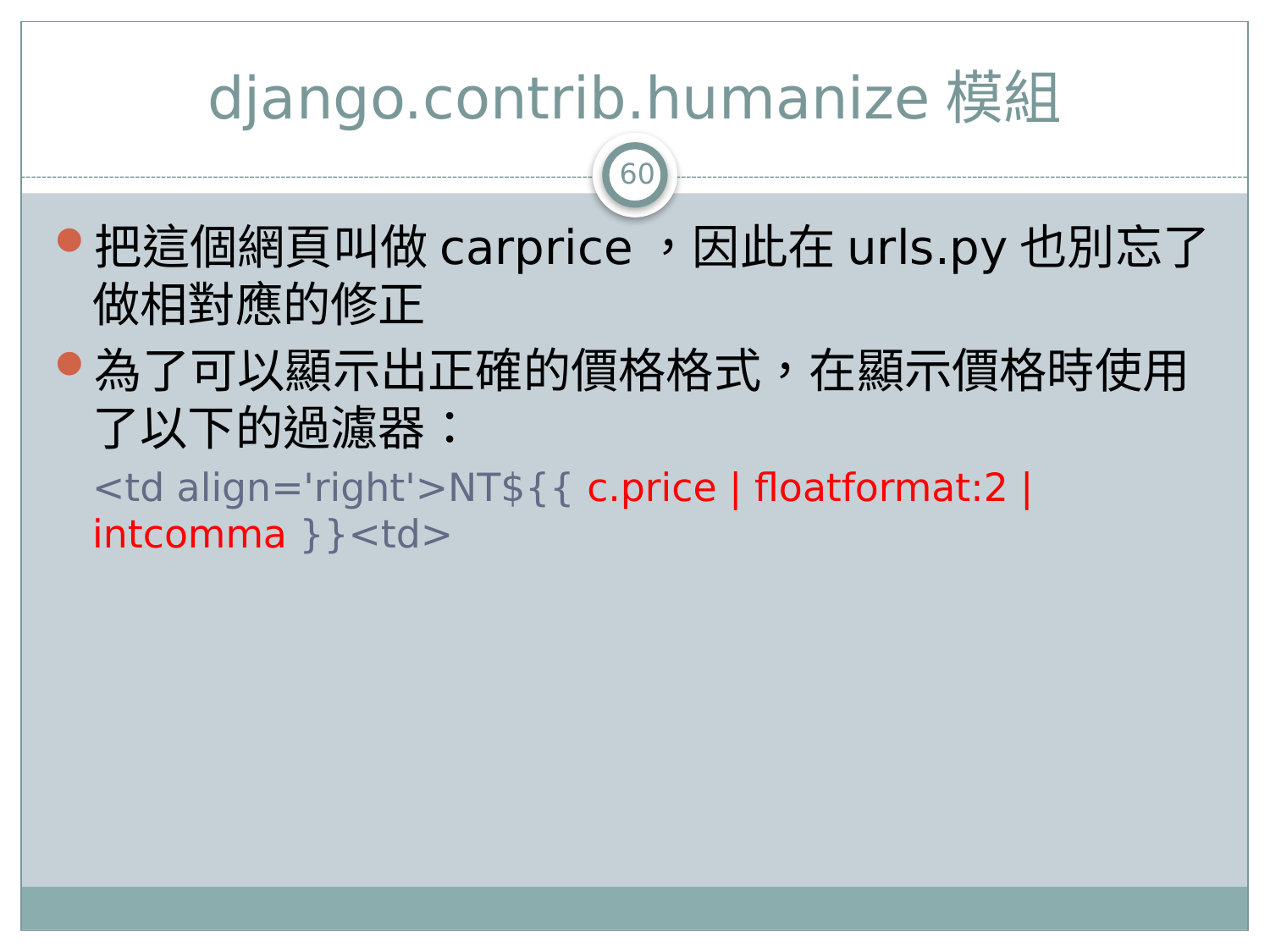

# django.contrib.humanize模組
60
把這個網頁叫做carprice，因此在urls.py也別忘了做相對應的修正
為了可以顯示出正確的價格格式，在顯示價格時使用了以下的過濾器：
<td align='right'>NT${{ c.price | floatformat:2 | intcomma }}<td>